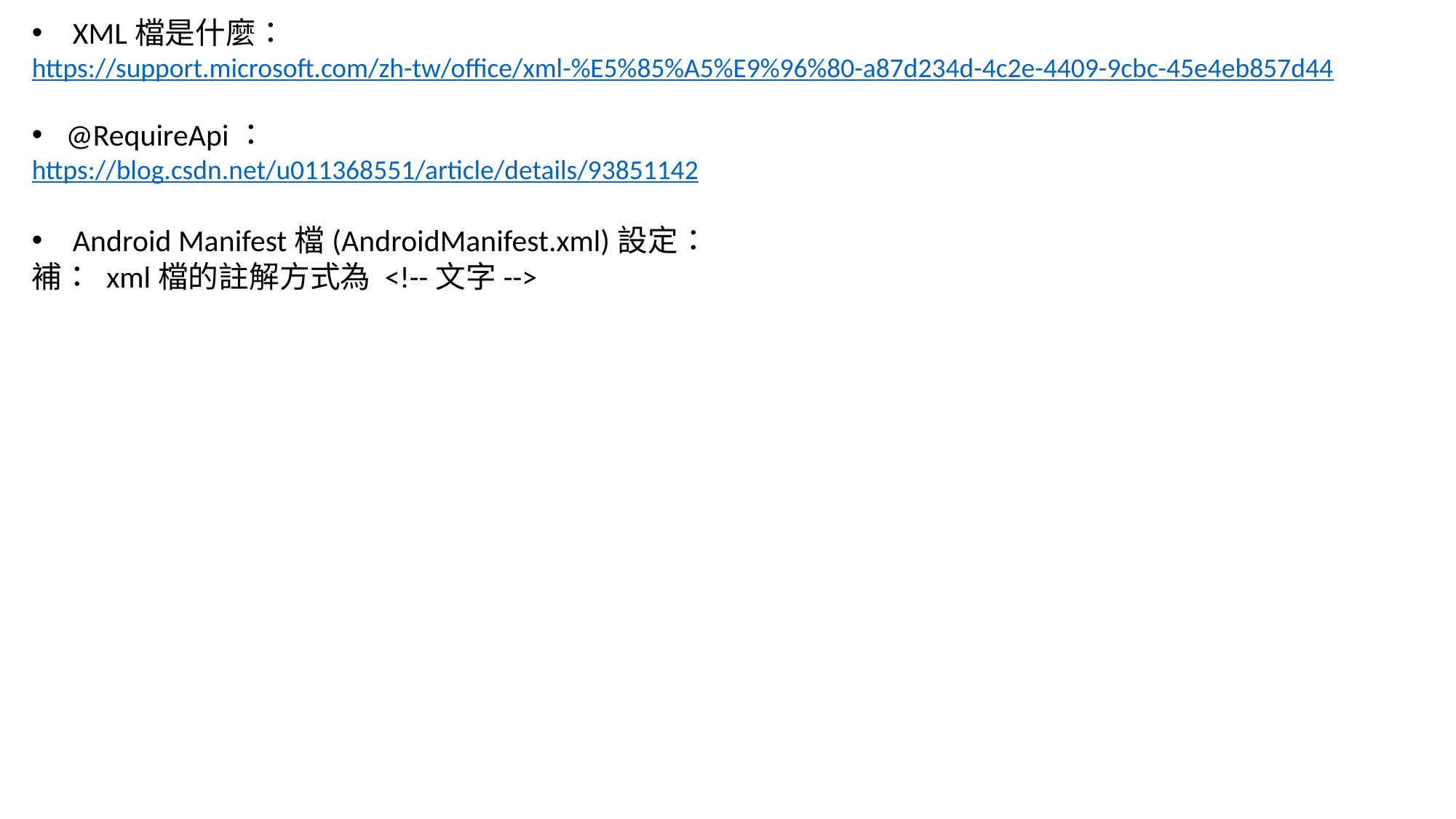

XML檔是什麼：
https://support.microsoft.com/zh-tw/office/xml-%E5%85%A5%E9%96%80-a87d234d-4c2e-4409-9cbc-45e4eb857d44

@RequireApi：
https://blog.csdn.net/u011368551/article/details/93851142

Android Manifest檔(AndroidManifest.xml)設定：
補： xml檔的註解方式為 <!--文字-->